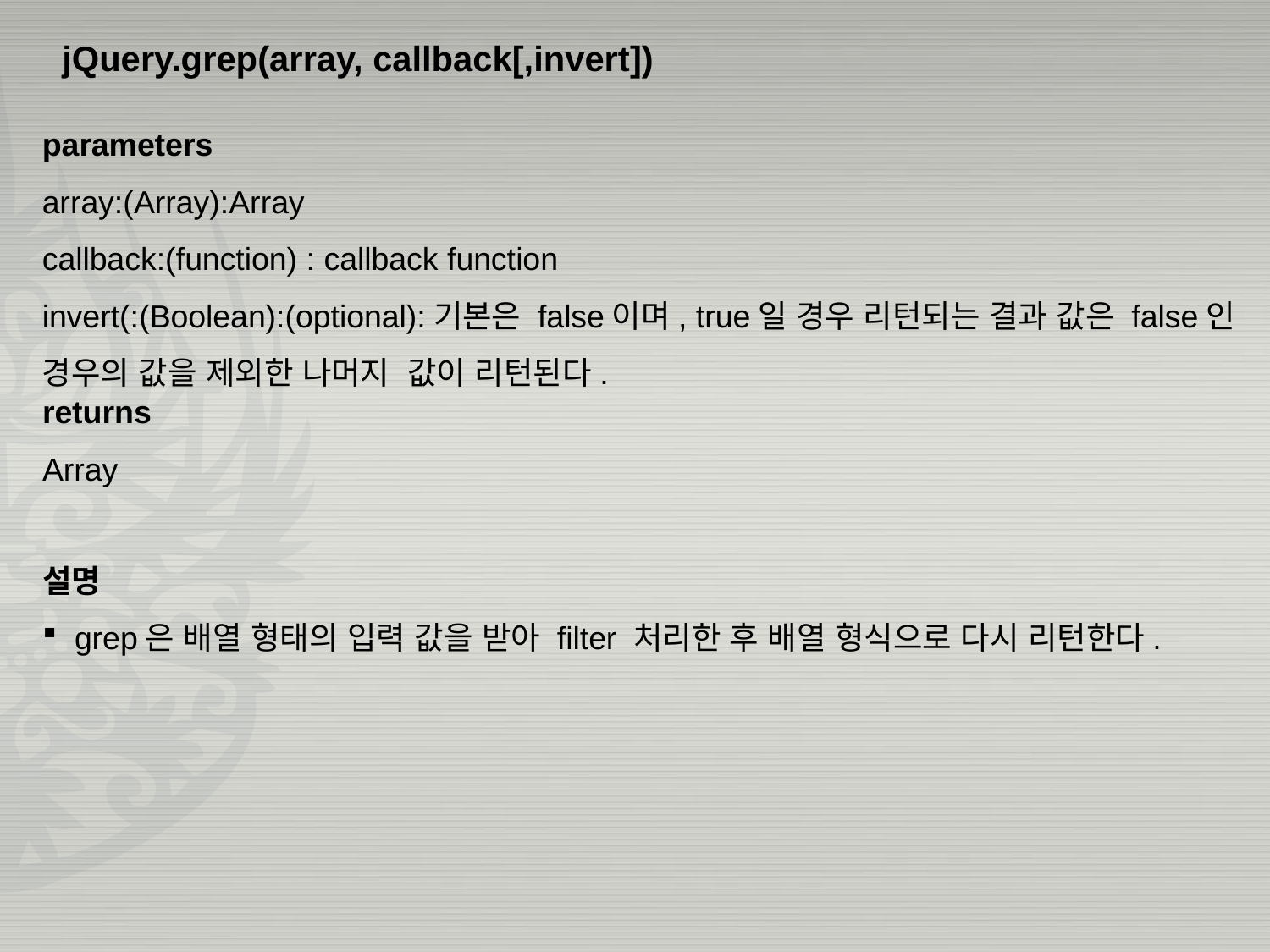

jQuery.grep(array, callback[,invert])
parameters
array:(Array):Array
callback:(function) : callback function
invert(:(Boolean):(optional):기본은 false이며, true일 경우 리턴되는 결과 값은 false인 경우의 값을 제외한 나머지  값이 리턴된다.
returns
Array
설명
  grep은 배열 형태의 입력 값을 받아 filter 처리한 후 배열 형식으로 다시 리턴한다.